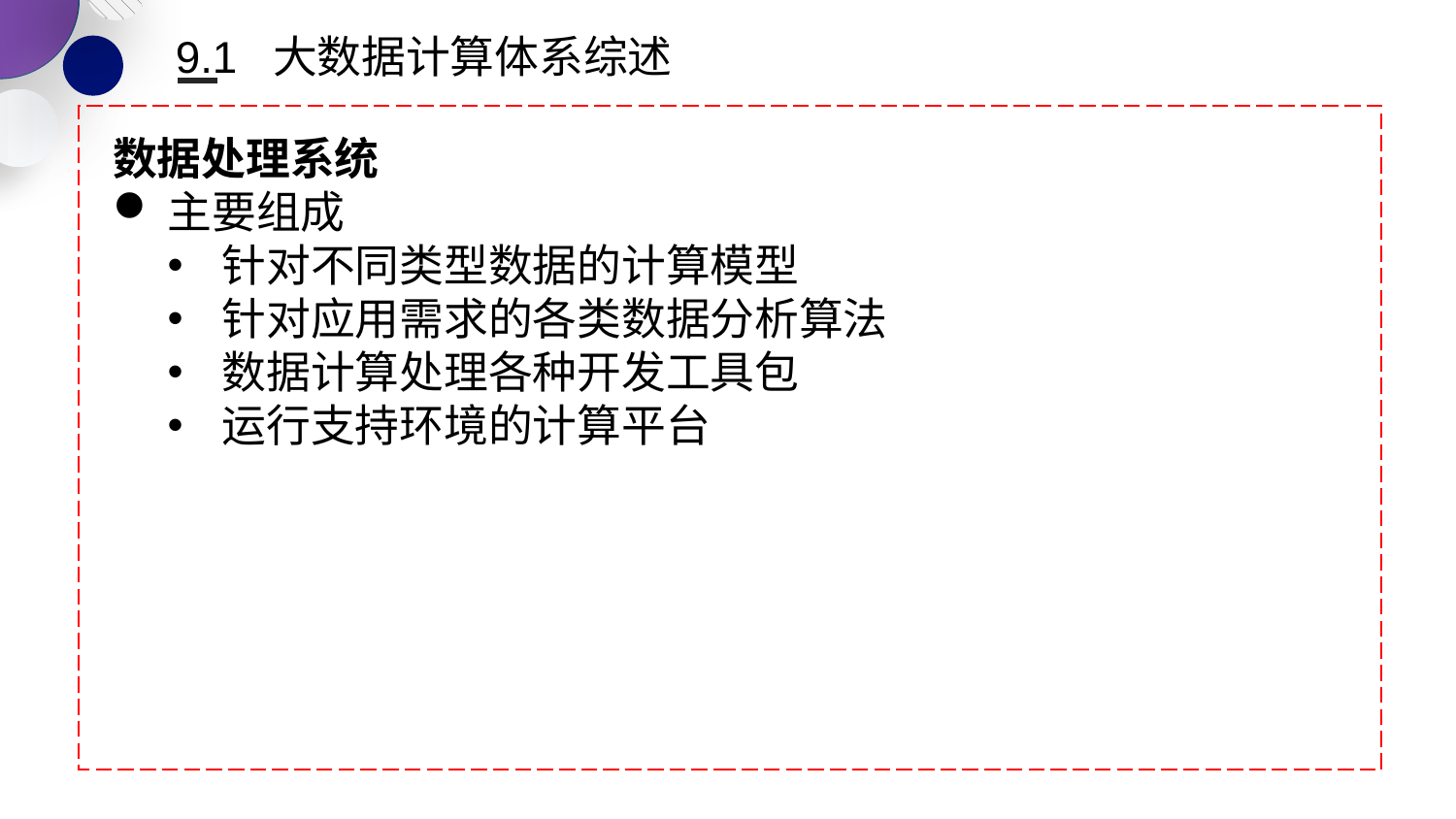

9.1  大数据计算体系综述

数据处理系统
主要组成
针对不同类型数据的计算模型
针对应用需求的各类数据分析算法
数据计算处理各种开发工具包
运行支持环境的计算平台